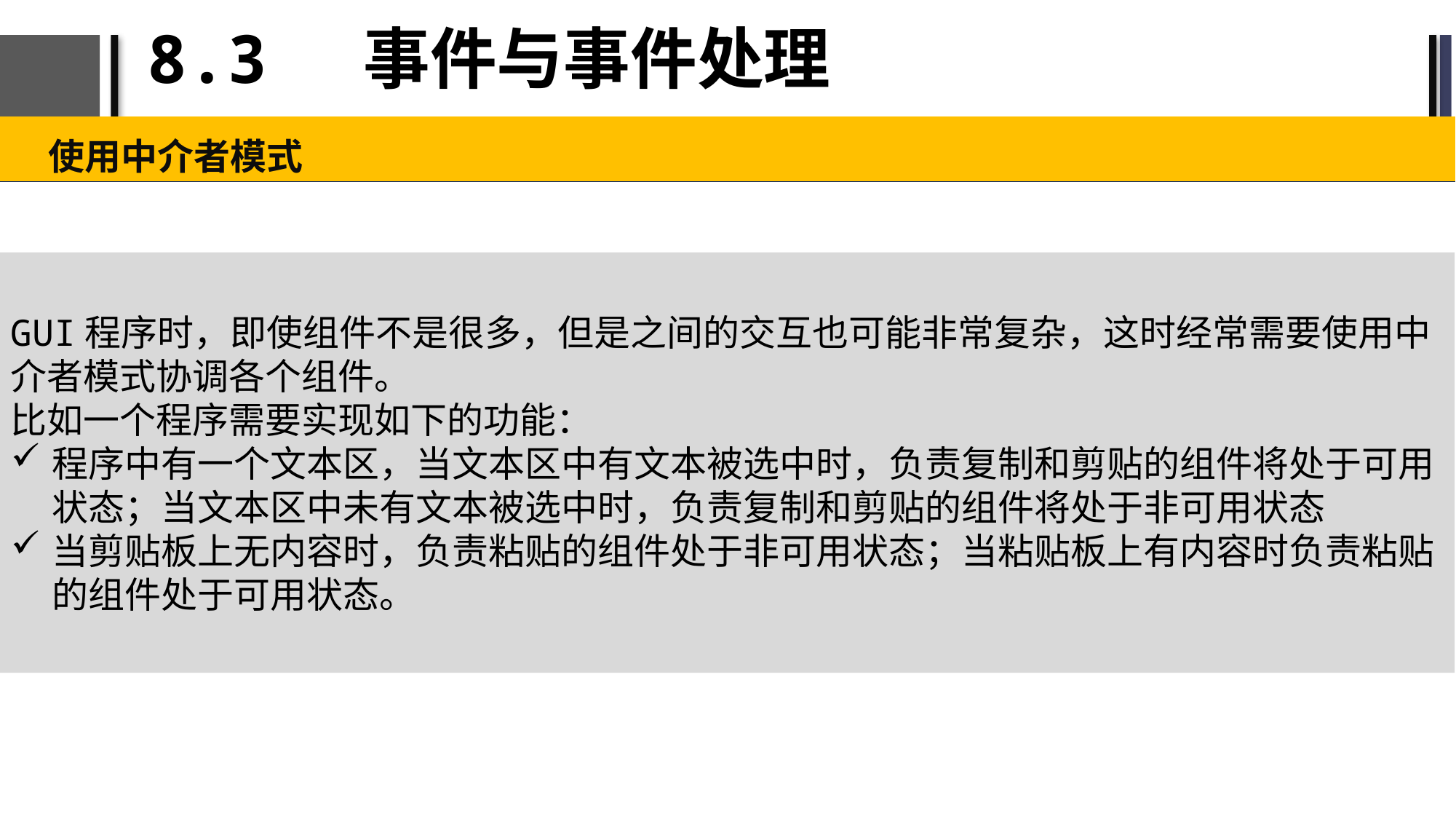

# 8.3  事件与事件处理

使用中介者模式

GUI程序时，即使组件不是很多，但是之间的交互也可能非常复杂，这时经常需要使用中介者模式协调各个组件。
比如一个程序需要实现如下的功能：
程序中有一个文本区，当文本区中有文本被选中时，负责复制和剪贴的组件将处于可用状态；当文本区中未有文本被选中时，负责复制和剪贴的组件将处于非可用状态
当剪贴板上无内容时，负责粘贴的组件处于非可用状态；当粘贴板上有内容时负责粘贴的组件处于可用状态。